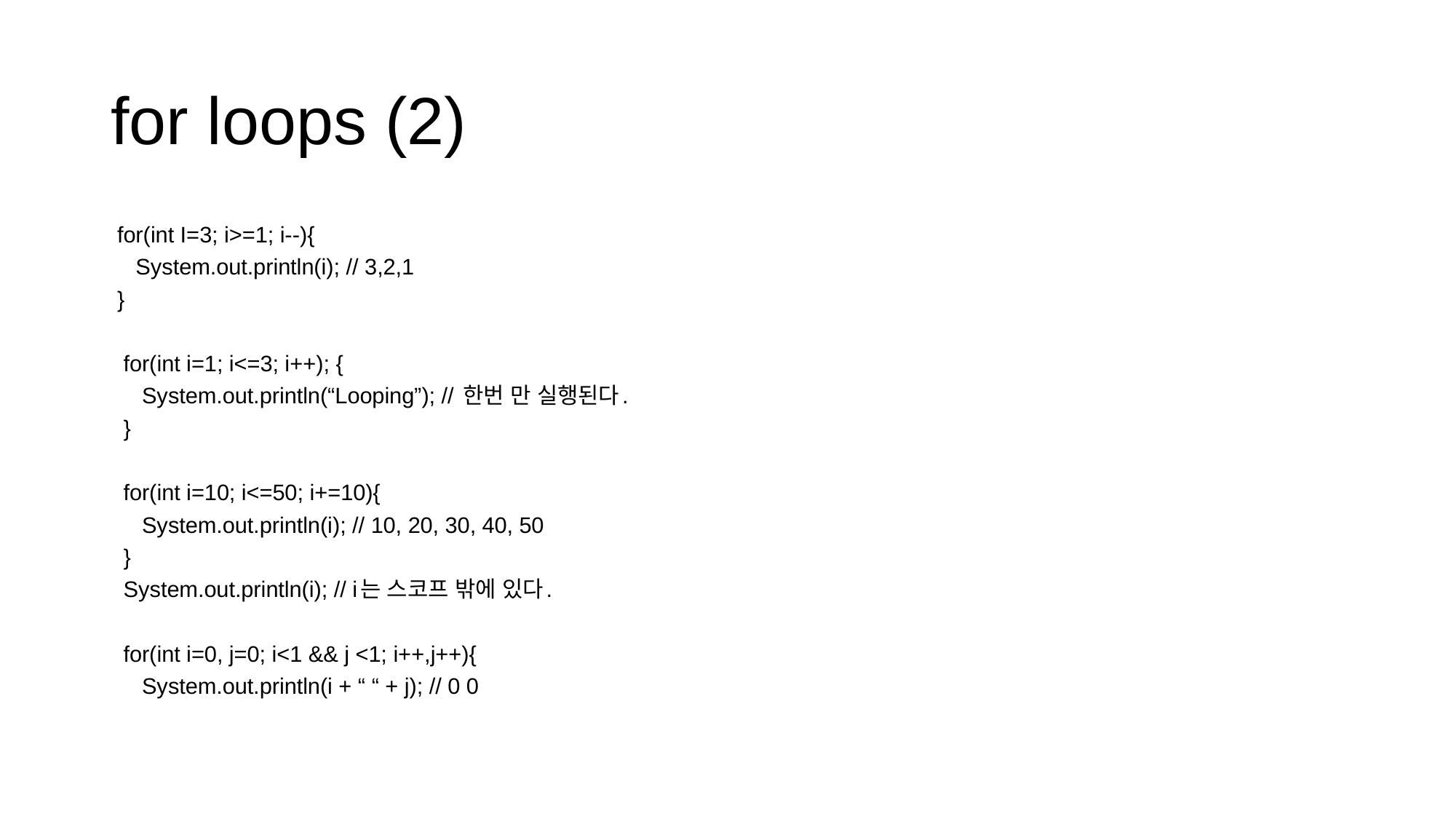

# for loops (2)
 for(int I=3; i>=1; i--){
    System.out.println(i); // 3,2,1
 }

  for(int i=1; i<=3; i++); {
     System.out.println(“Looping”); // 한번 만 실행된다.
  }

  for(int i=10; i<=50; i+=10){
     System.out.println(i); // 10, 20, 30, 40, 50
  }
  System.out.println(i); // i는 스코프 밖에 있다.

  for(int i=0, j=0; i<1 && j <1; i++,j++){
     System.out.println(i + “ “ + j); // 0 0